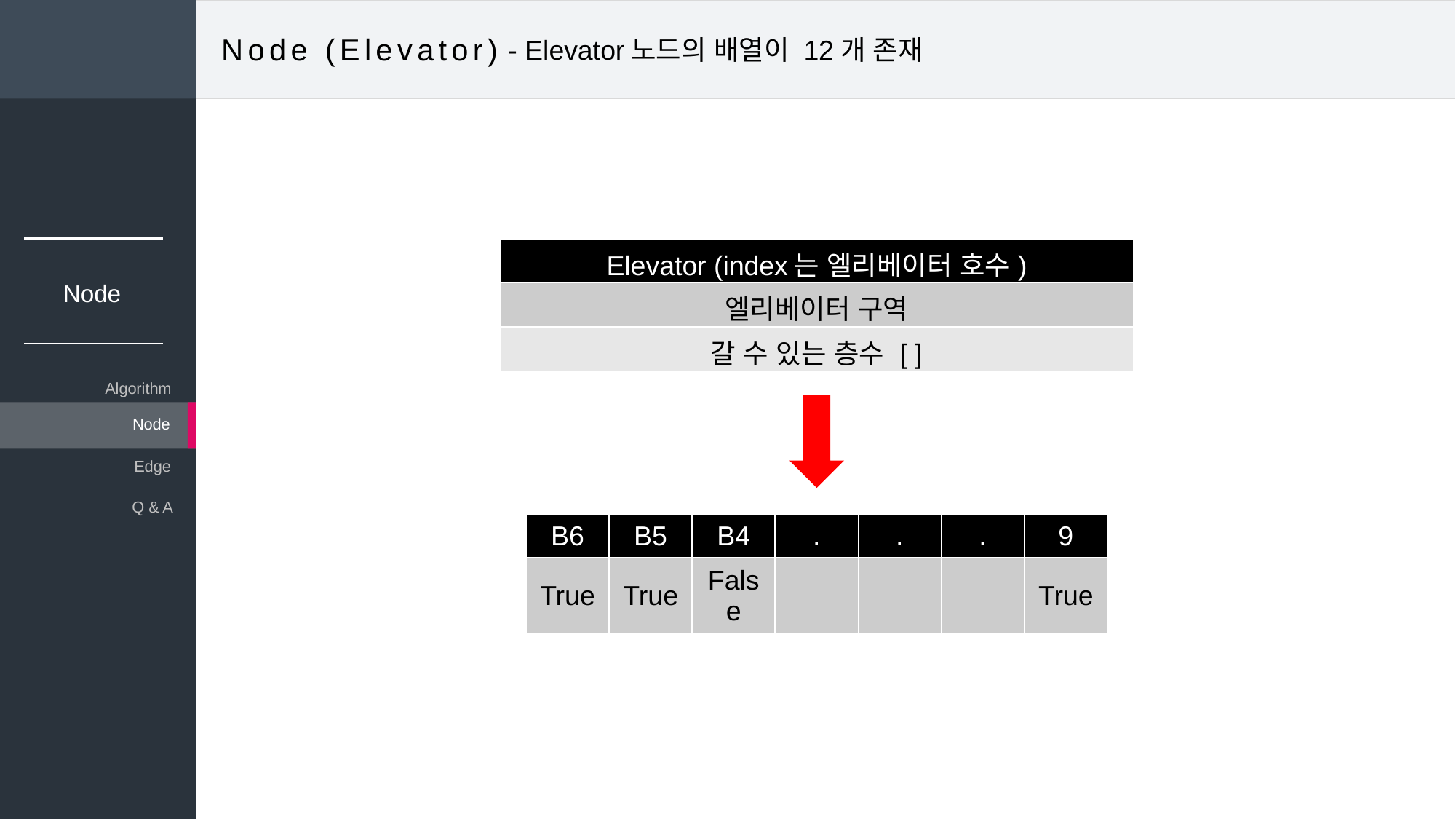

Node (Elevator)
- Elevator노드의 배열이 12개 존재
| Elevator (index는 엘리베이터 호수) |
| --- |
| 엘리베이터 구역 |
| 갈 수 있는 층수 [ ] |
Node

Algorithm
Node
Edge
Q & A

| B6 | B5 | B4 | . | . | . | 9 |
| --- | --- | --- | --- | --- | --- | --- |
| True | True | False |  |  |  | True |